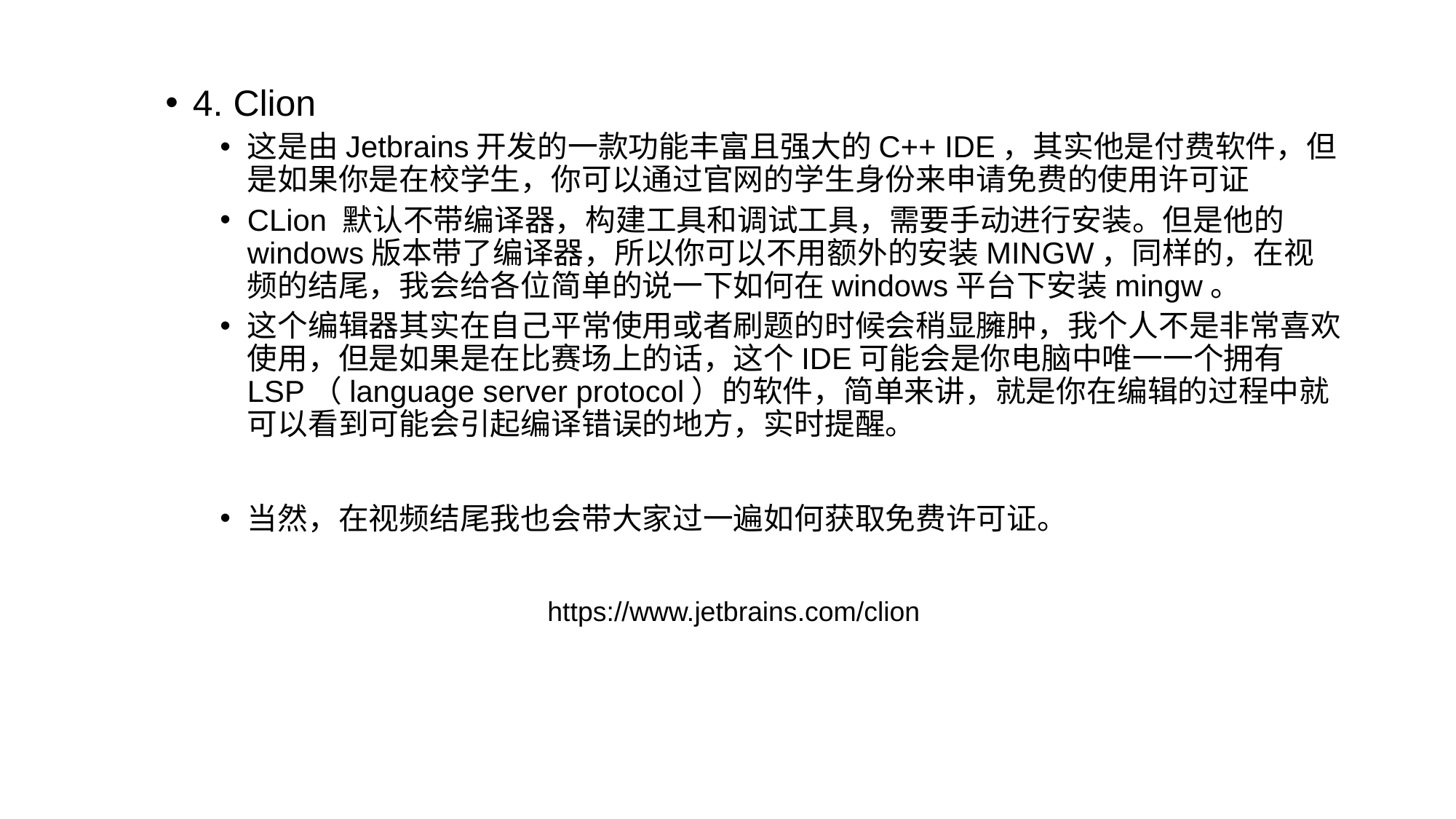

4. Clion
这是由Jetbrains开发的一款功能丰富且强大的C++ IDE，其实他是付费软件，但是如果你是在校学生，你可以通过官网的学生身份来申请免费的使用许可证
CLion 默认不带编译器，构建工具和调试工具，需要手动进行安装。但是他的windows版本带了编译器，所以你可以不用额外的安装MINGW，同样的，在视频的结尾，我会给各位简单的说一下如何在windows平台下安装mingw。
这个编辑器其实在自己平常使用或者刷题的时候会稍显臃肿，我个人不是非常喜欢使用，但是如果是在比赛场上的话，这个IDE可能会是你电脑中唯一一个拥有LSP（language server protocol）的软件，简单来讲，就是你在编辑的过程中就可以看到可能会引起编译错误的地方，实时提醒。

当然，在视频结尾我也会带大家过一遍如何获取免费许可证。

https://www.jetbrains.com/clion